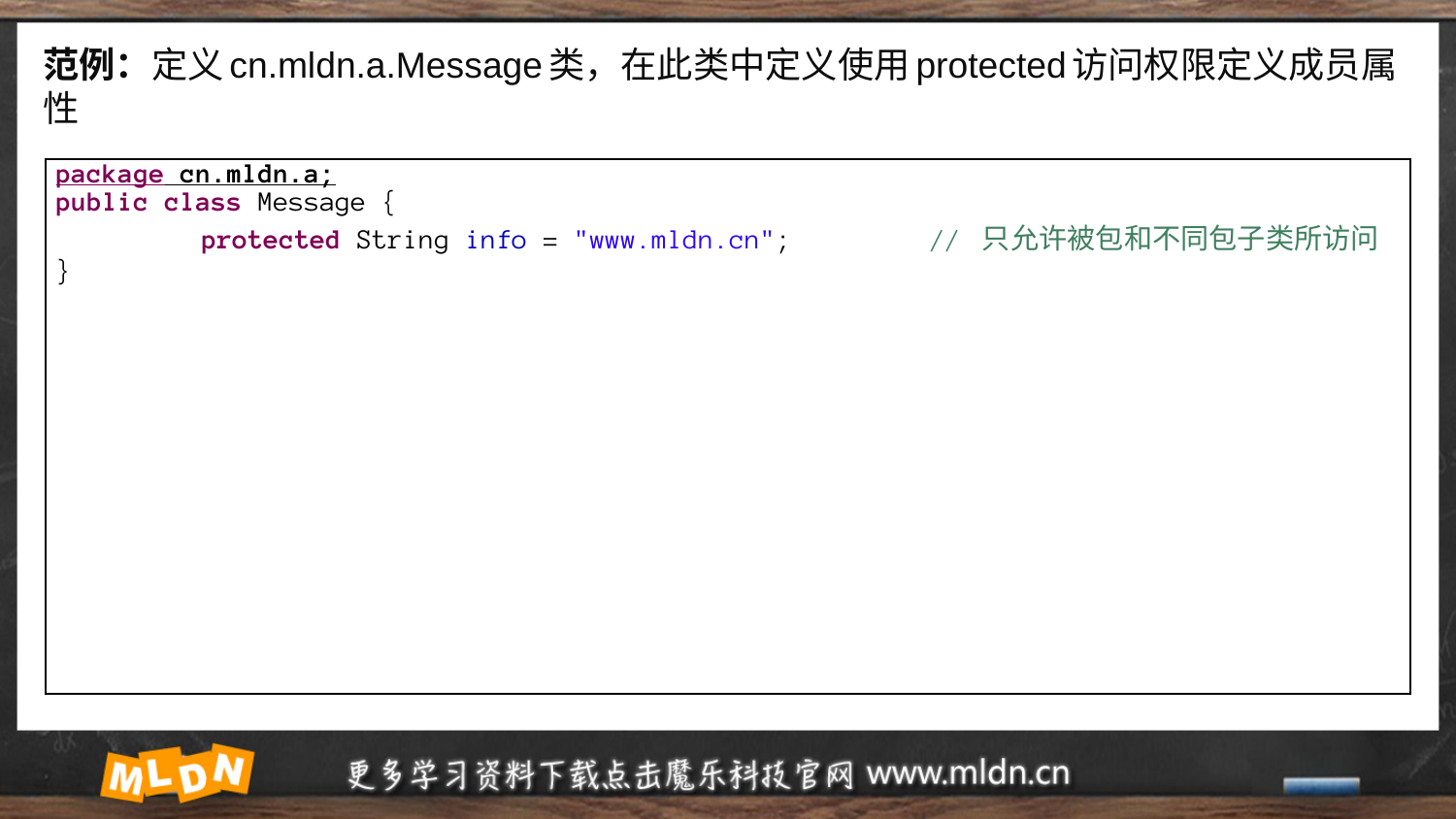

# 范例：定义cn.mldn.a.Message类，在此类中定义使用protected访问权限定义成员属性
| package cn.mldn.a; public class Message { protected String info = "www.mldn.cn"; // 只允许被包和不同包子类所访问 } |
| --- |